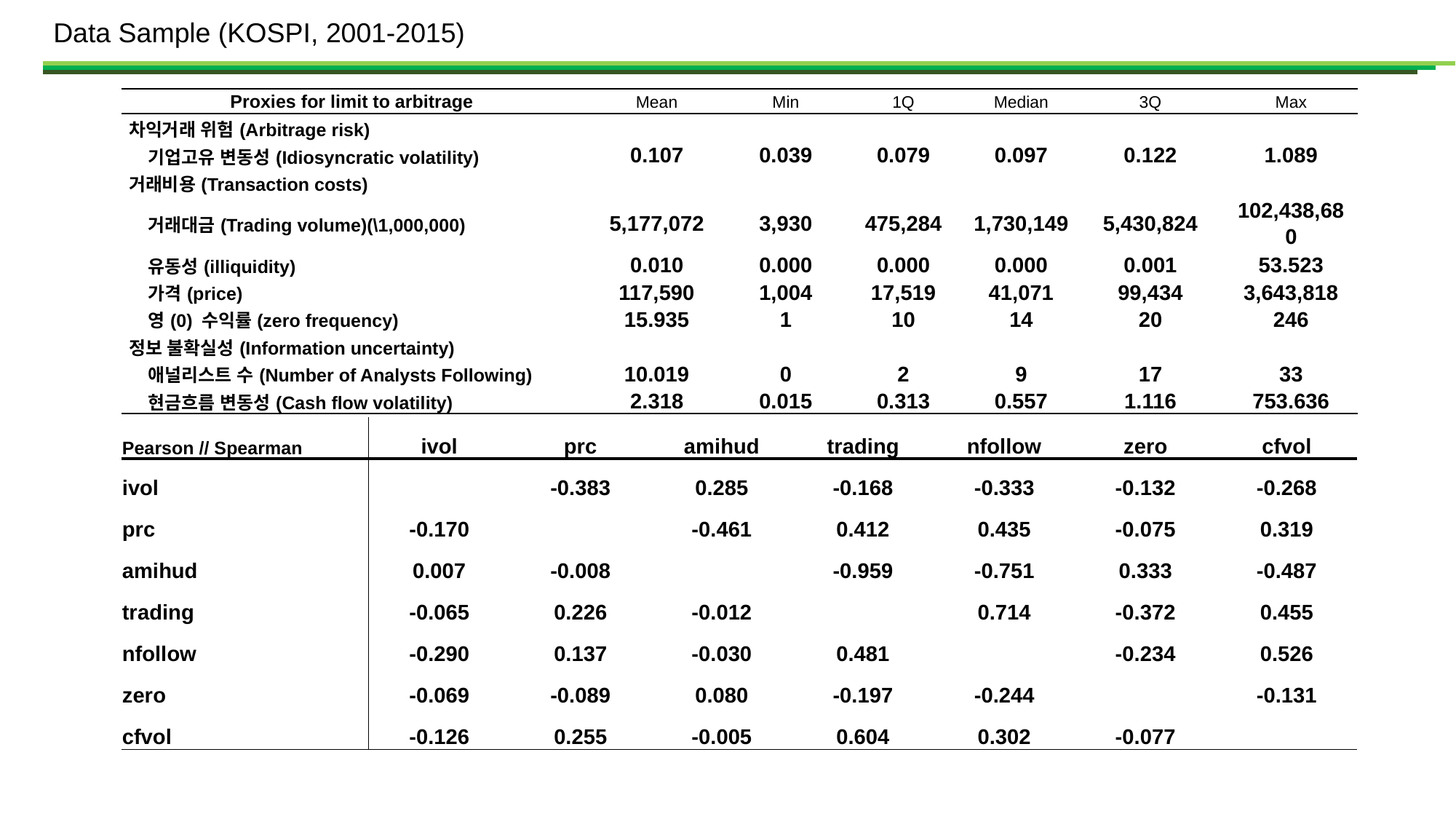

Data Sample (KOSPI, 2001-2015)
| Proxies for limit to arbitrage |  | Mean | Min | 1Q | Median | 3Q | Max |
| --- | --- | --- | --- | --- | --- | --- | --- |
| 차익거래 위험(Arbitrage risk) |  |  |  |  |  |  |  |
|  | 기업고유 변동성(Idiosyncratic volatility) | 0.107 | 0.039 | 0.079 | 0.097 | 0.122 | 1.089 |
| 거래비용(Transaction costs) |  |  |  |  |  |  |  |
|  | 거래대금(Trading volume)(\1,000,000) | 5,177,072 | 3,930 | 475,284 | 1,730,149 | 5,430,824 | 102,438,680 |
|  | 유동성(illiquidity) | 0.010 | 0.000 | 0.000 | 0.000 | 0.001 | 53.523 |
|  | 가격(price) | 117,590 | 1,004 | 17,519 | 41,071 | 99,434 | 3,643,818 |
|  | 영(0) 수익률(zero frequency) | 15.935 | 1 | 10 | 14 | 20 | 246 |
| 정보 불확실성(Information uncertainty) |  |  |  |  |  |  |  |
|  | 애널리스트 수(Number of Analysts Following) | 10.019 | 0 | 2 | 9 | 17 | 33 |
|  | 현금흐름 변동성(Cash flow volatility) | 2.318 | 0.015 | 0.313 | 0.557 | 1.116 | 753.636 |
| Pearson // Spearman | ivol | prc | amihud | trading | nfollow | zero | cfvol |
| --- | --- | --- | --- | --- | --- | --- | --- |
| ivol |  | -0.383 | 0.285 | -0.168 | -0.333 | -0.132 | -0.268 |
| prc | -0.170 |  | -0.461 | 0.412 | 0.435 | -0.075 | 0.319 |
| amihud | 0.007 | -0.008 |  | -0.959 | -0.751 | 0.333 | -0.487 |
| trading | -0.065 | 0.226 | -0.012 |  | 0.714 | -0.372 | 0.455 |
| nfollow | -0.290 | 0.137 | -0.030 | 0.481 |  | -0.234 | 0.526 |
| zero | -0.069 | -0.089 | 0.080 | -0.197 | -0.244 |  | -0.131 |
| cfvol | -0.126 | 0.255 | -0.005 | 0.604 | 0.302 | -0.077 |  |